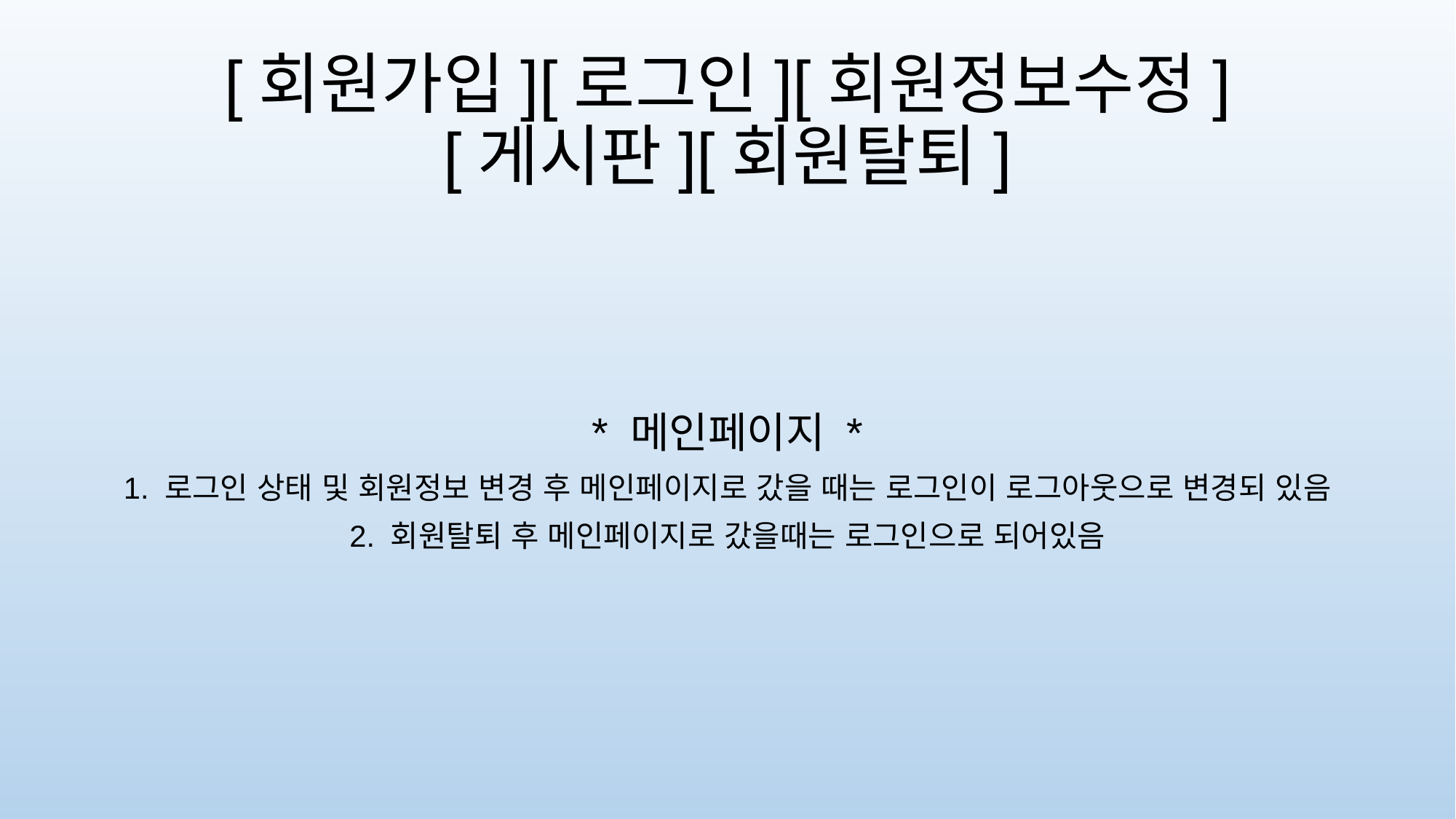

# [회원가입][로그인][회원정보수정] [게시판][회원탈퇴]

* 메인페이지 *
1. 로그인 상태 및 회원정보 변경 후 메인페이지로 갔을 때는 로그인이 로그아웃으로 변경되 있음
2. 회원탈퇴 후 메인페이지로 갔을때는 로그인으로 되어있음